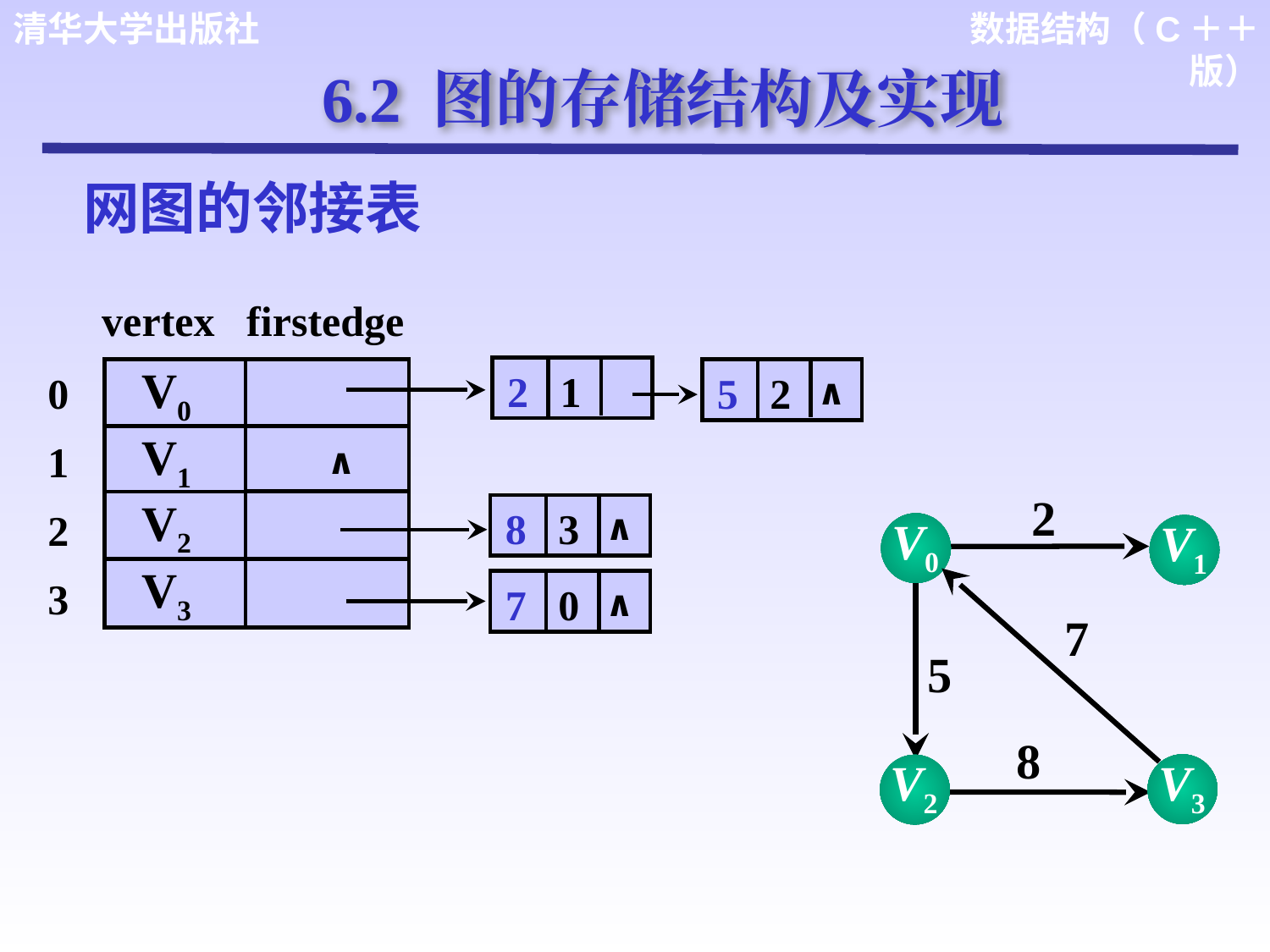

6.2 图的存储结构及实现
网图的邻接表
vertex   firstedge
0
1
2
3
2   1
  V0

5   2
∧
  V1

∧

  V2
8   3
∧
  V3

7   0
∧
2
V0
V1

V3
V2

7
5
8